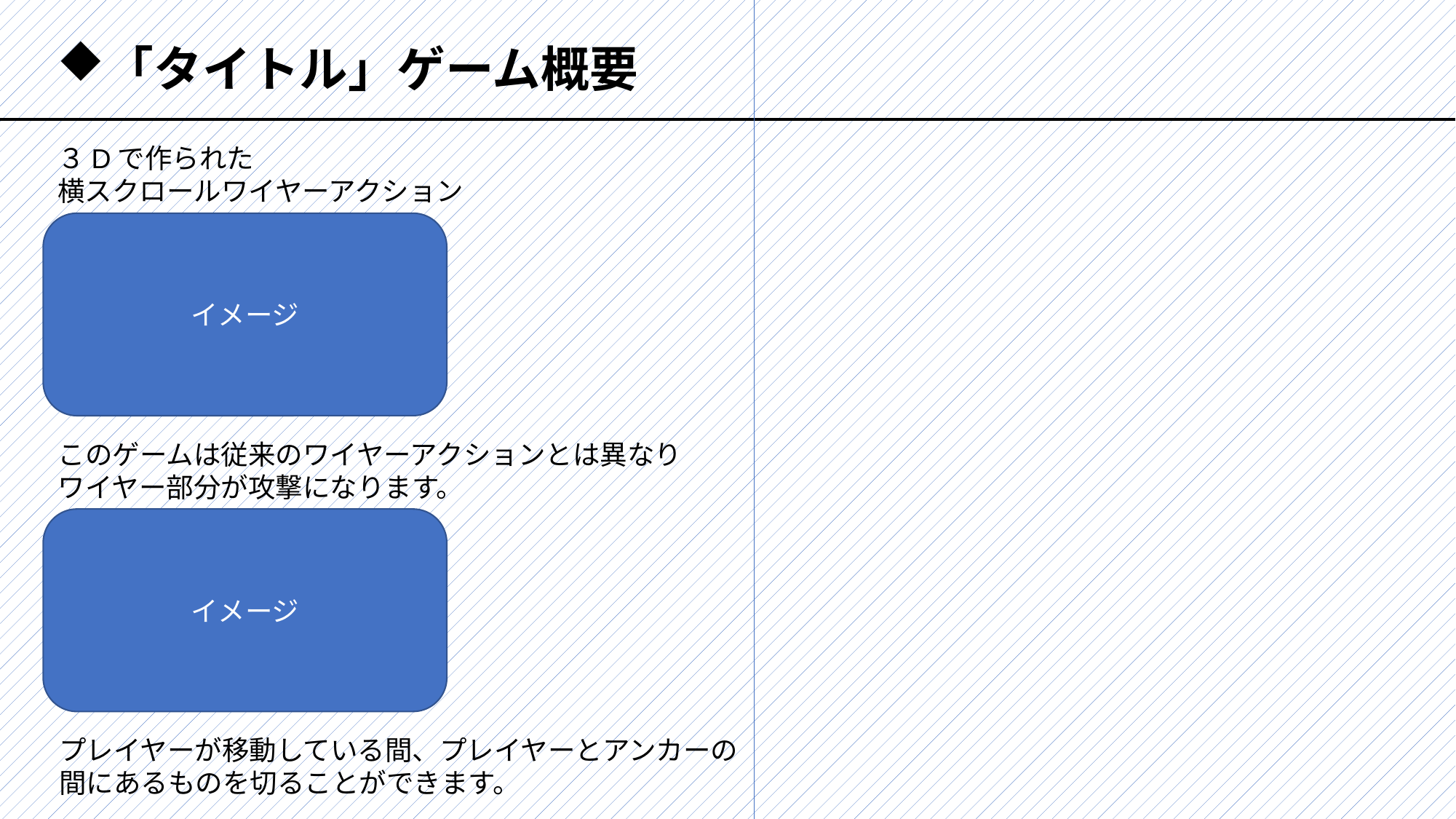

「タイトル」ゲーム概要
３Dで作られた
横スクロールワイヤーアクション
イメージ
このゲームは従来のワイヤーアクションとは異なり
ワイヤー部分が攻撃になります。
イメージ
プレイヤーが移動している間、プレイヤーとアンカーの
間にあるものを切ることができます。